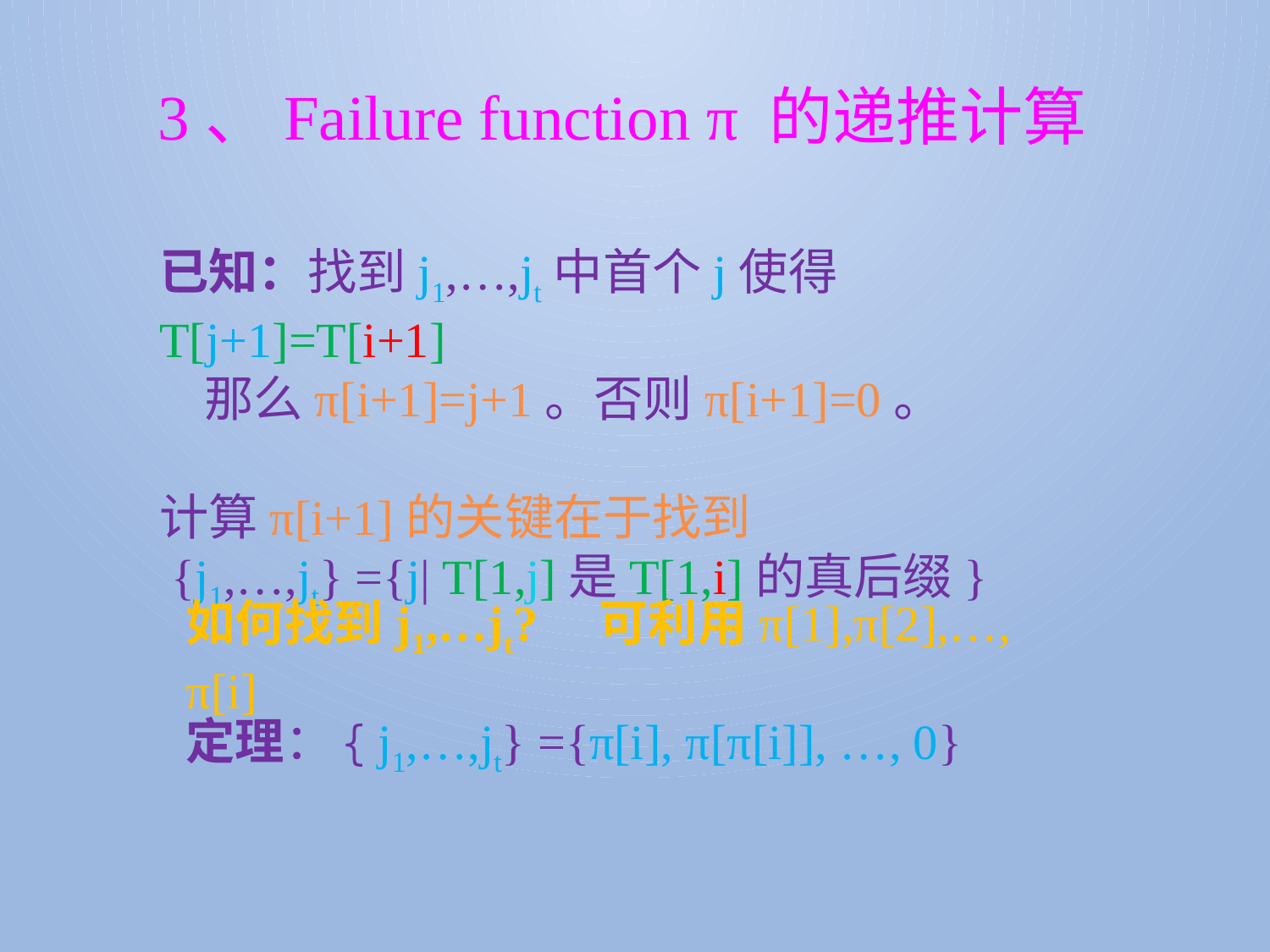

3、Failure function π 的递推计算
已知：找到j1,…,jt中首个j使得T[j+1]=T[i+1]
   那么π[i+1]=j+1。否则π[i+1]=0。

计算π[i+1]的关键在于找到
 {j1,…,jt} ={j| T[1,j]是T[1,i]的真后缀}
如何找到j1,…jt?    可利用π[1],π[2],…, π[i]
定理：{ j1,…,jt} ={π[i], π[π[i]], …, 0}